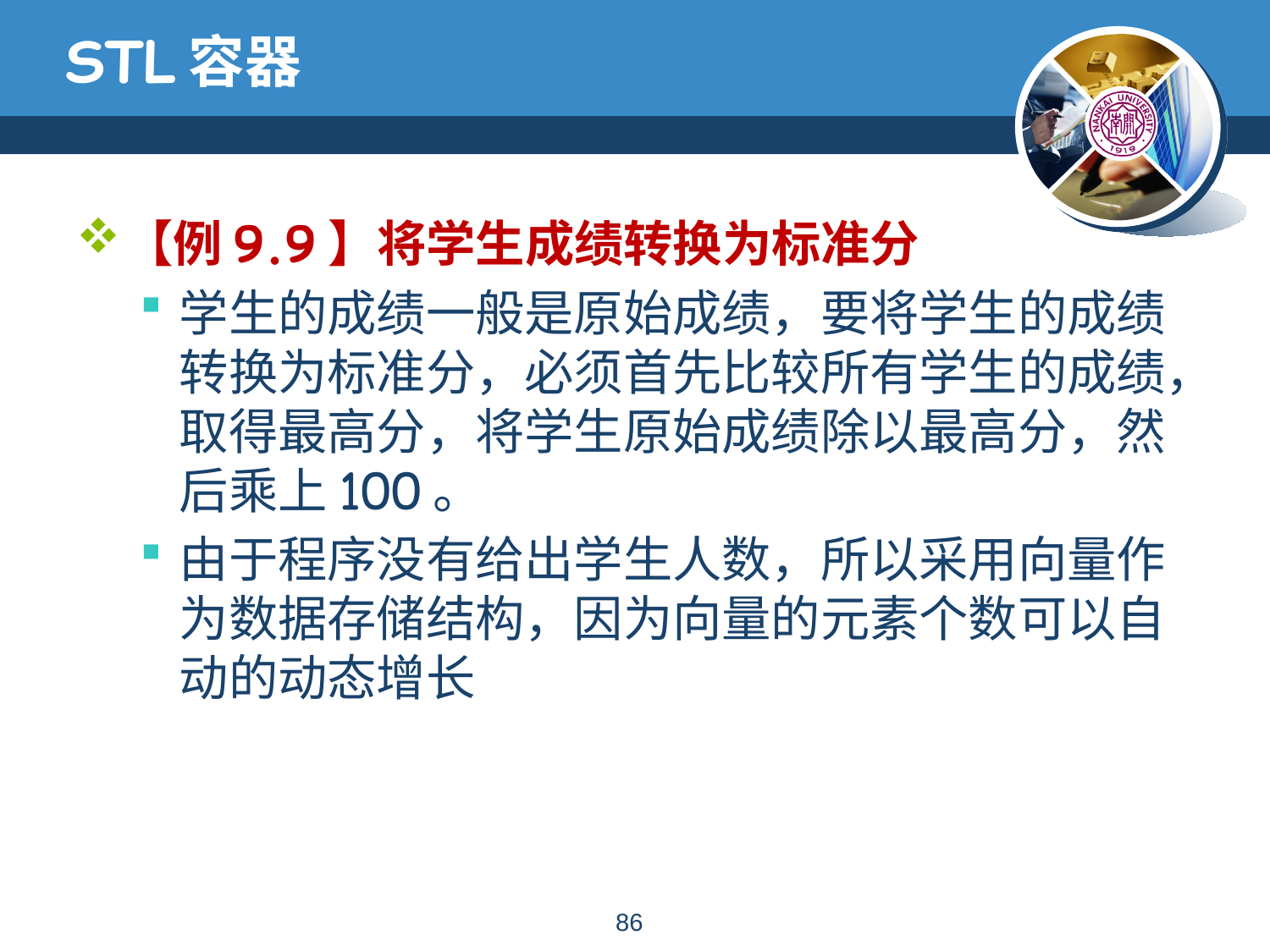

# STL容器
【例9.9】将学生成绩转换为标准分
学生的成绩一般是原始成绩，要将学生的成绩转换为标准分，必须首先比较所有学生的成绩，取得最高分，将学生原始成绩除以最高分，然后乘上100。
由于程序没有给出学生人数，所以采用向量作为数据存储结构，因为向量的元素个数可以自动的动态增长
86